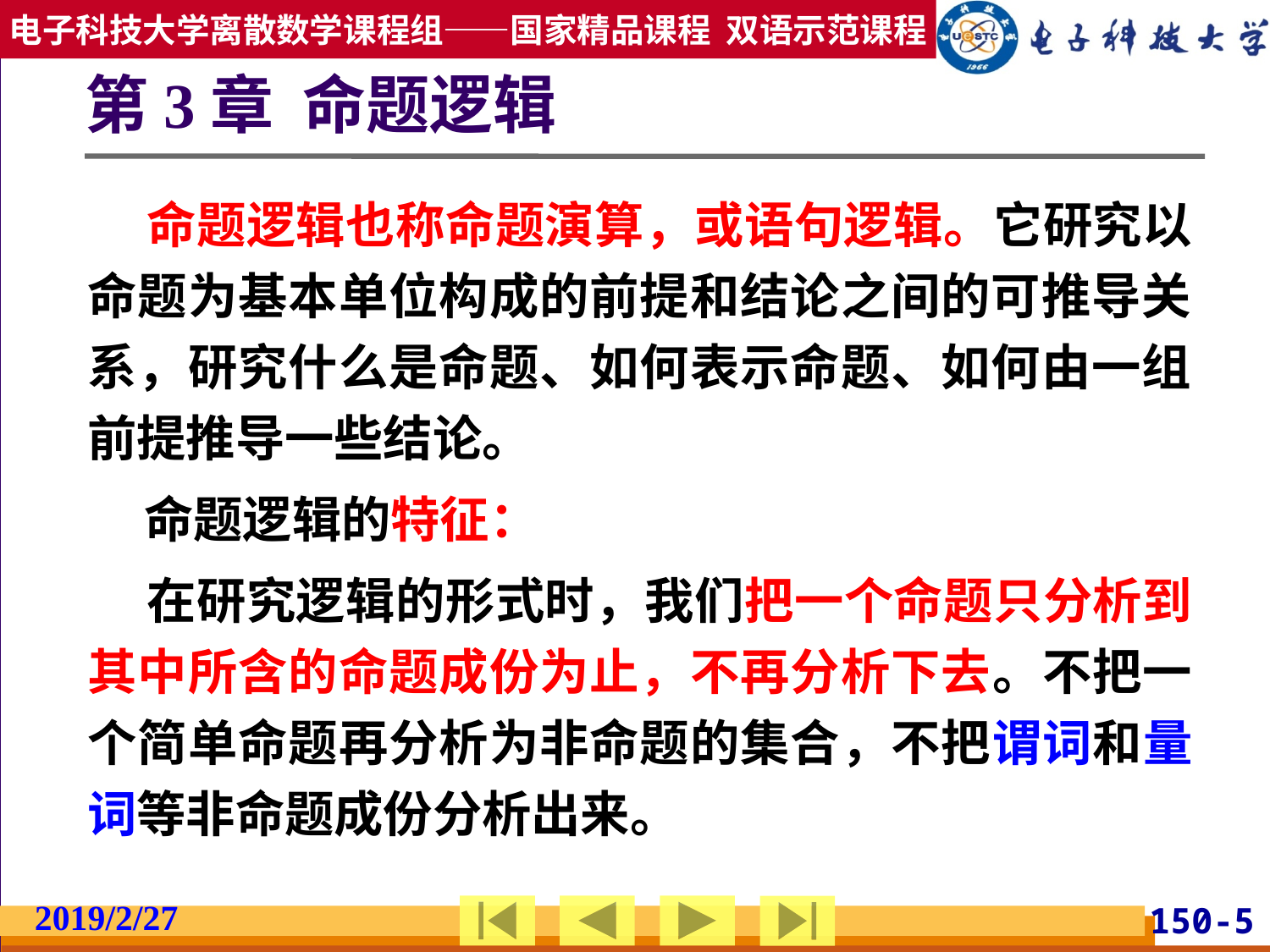

# 第3章  命题逻辑
    命题逻辑也称命题演算，或语句逻辑。它研究以命题为基本单位构成的前提和结论之间的可推导关系，研究什么是命题、如何表示命题、如何由一组前提推导一些结论。
    命题逻辑的特征：
    在研究逻辑的形式时，我们把一个命题只分析到其中所含的命题成份为止，不再分析下去。不把一个简单命题再分析为非命题的集合，不把谓词和量词等非命题成份分析出来。
2019/2/27